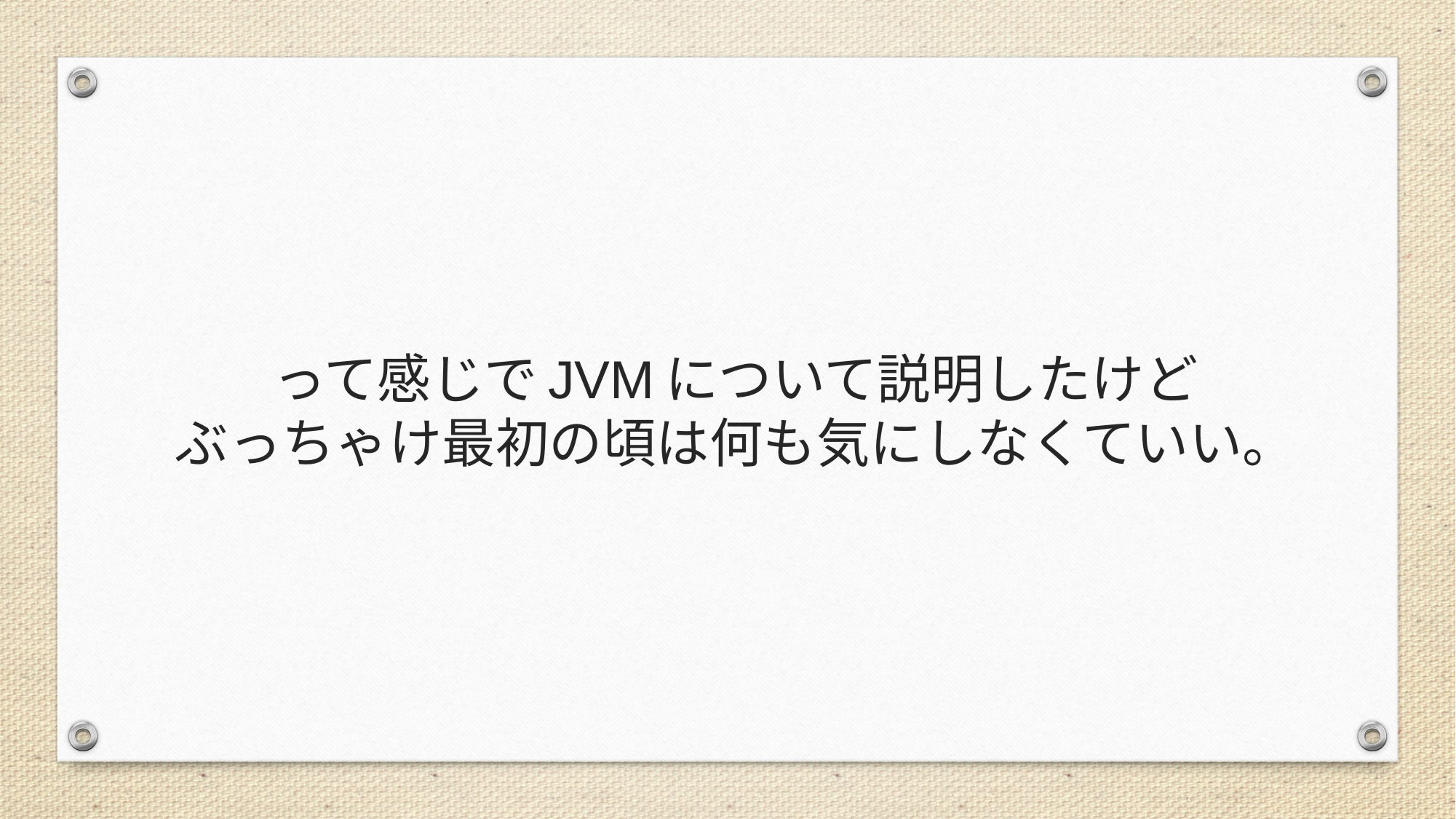

って感じでJVMについて説明したけど
ぶっちゃけ最初の頃は何も気にしなくていい。